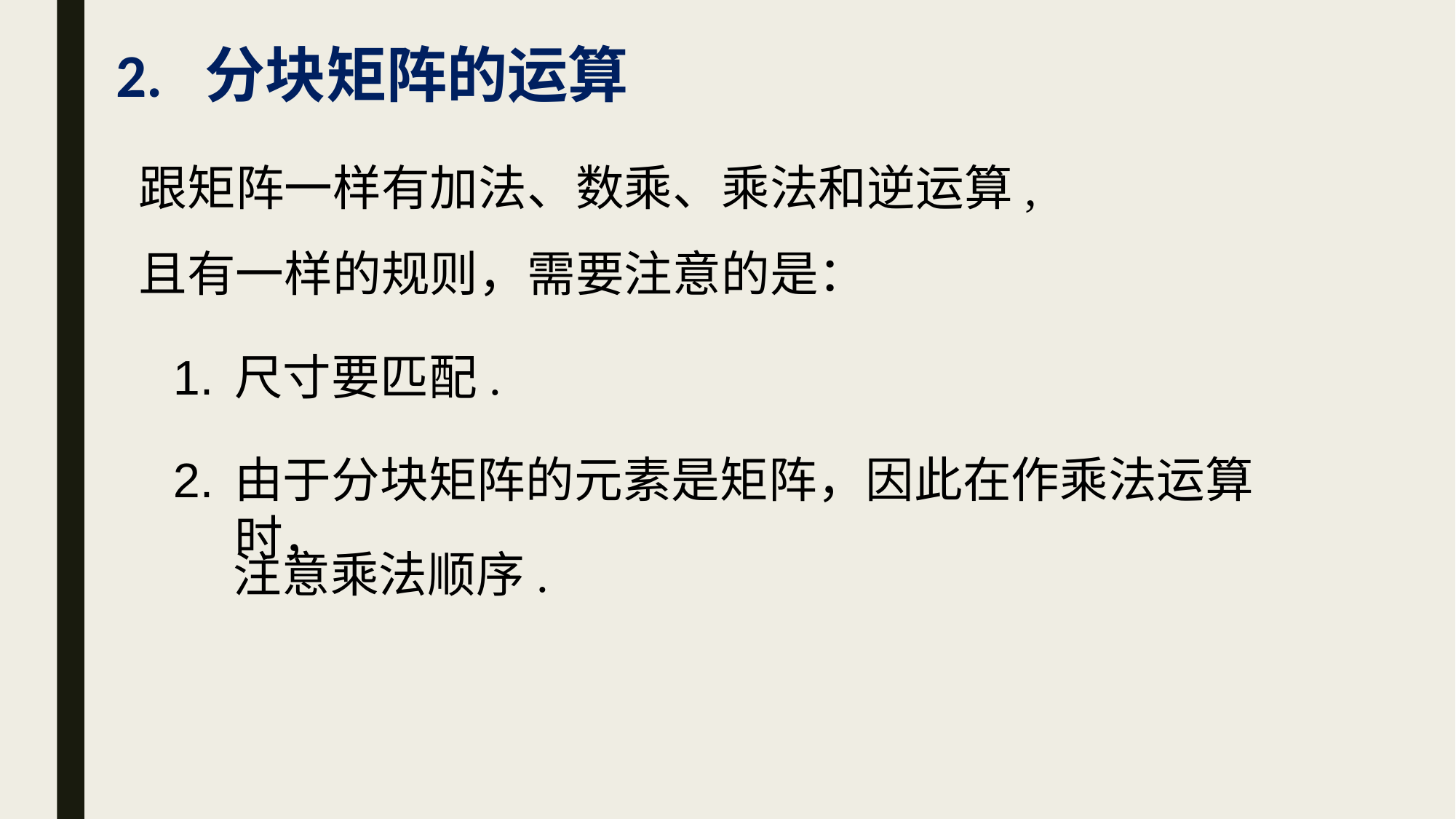

# 2.  分块矩阵的运算
跟矩阵一样有加法、数乘、乘法和逆运算,
且有一样的规则，需要注意的是：
尺寸要匹配.
由于分块矩阵的元素是矩阵，因此在作乘法运算时，
注意乘法顺序.